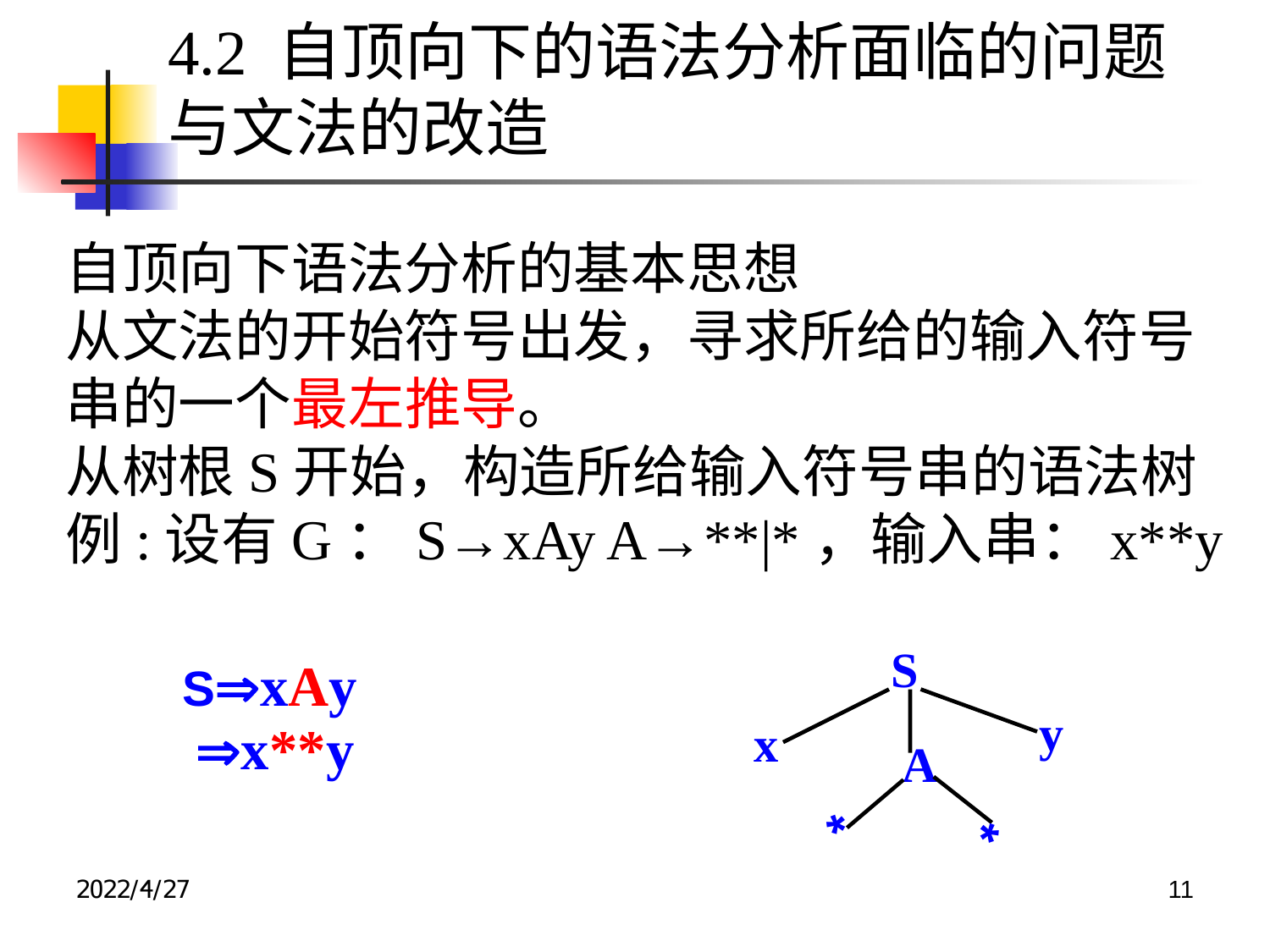

4.2 自顶向下的语法分析面临的问题
与文法的改造
自顶向下语法分析的基本思想
从文法的开始符号出发，寻求所给的输入符号串的一个最左推导。
从树根S开始，构造所给输入符号串的语法树
例:设有G：S→xAy A→**|*，输入串：x**y
S
S⇒xAy

y
x
A
 ⇒x**y

*

*
2022/4/27
11